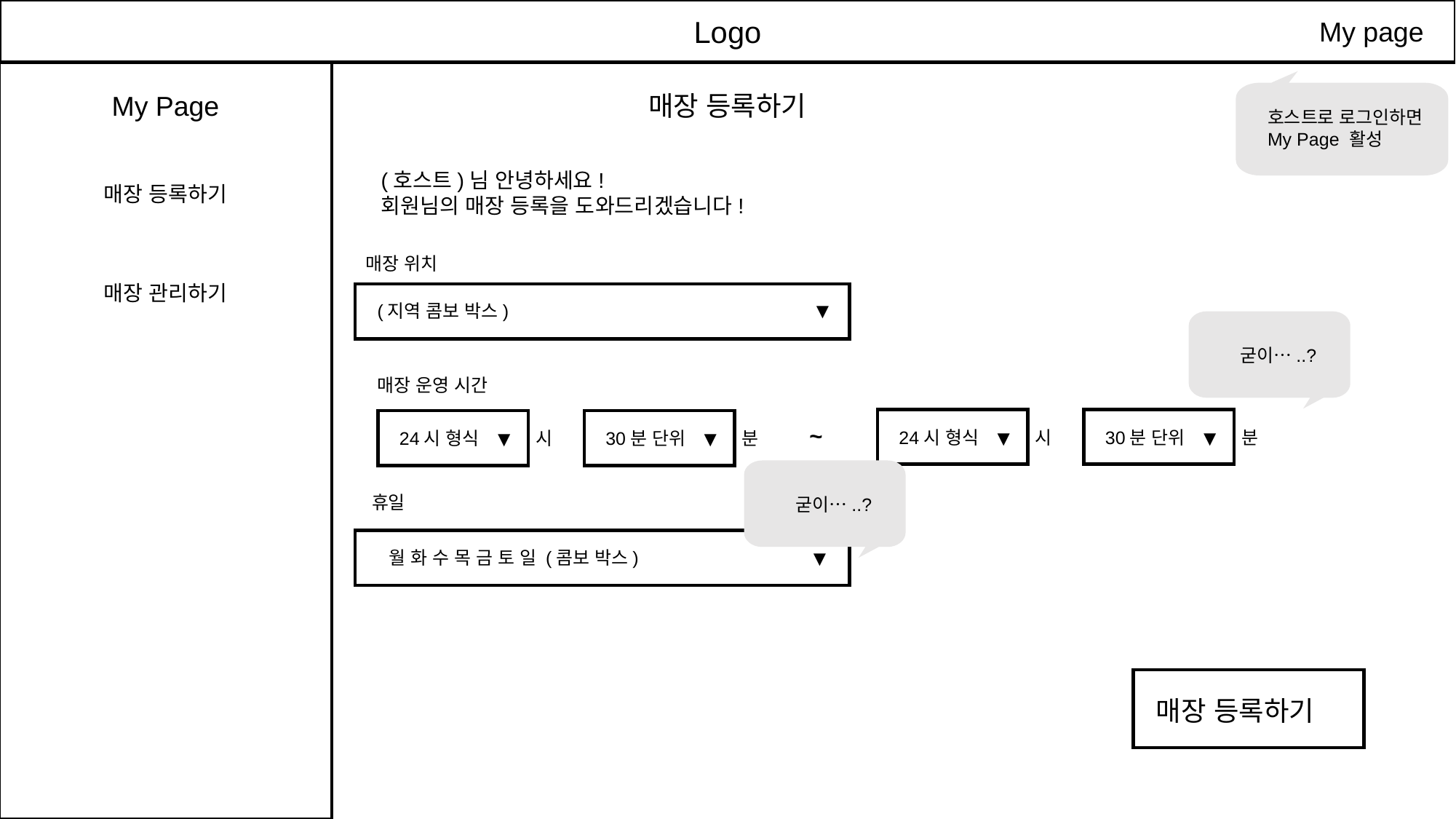

Logo
My page

호스트로 로그인하면
My Page 활성
My Page
매장 등록하기
(호스트)님 안녕하세요!
회원님의 매장 등록을 도와드리겠습니다!
매장 등록하기
매장 위치
매장 관리하기

▼
(지역 콤보 박스)

굳이…..?
매장 운영 시간

▼

▼

▼

▼
~
시
분
24시 형식
30분 단위
시
분
24시 형식
30분 단위

굳이…..?
휴일

▼
월 화 수 목 금 토 일 (콤보 박스)

매장 등록하기